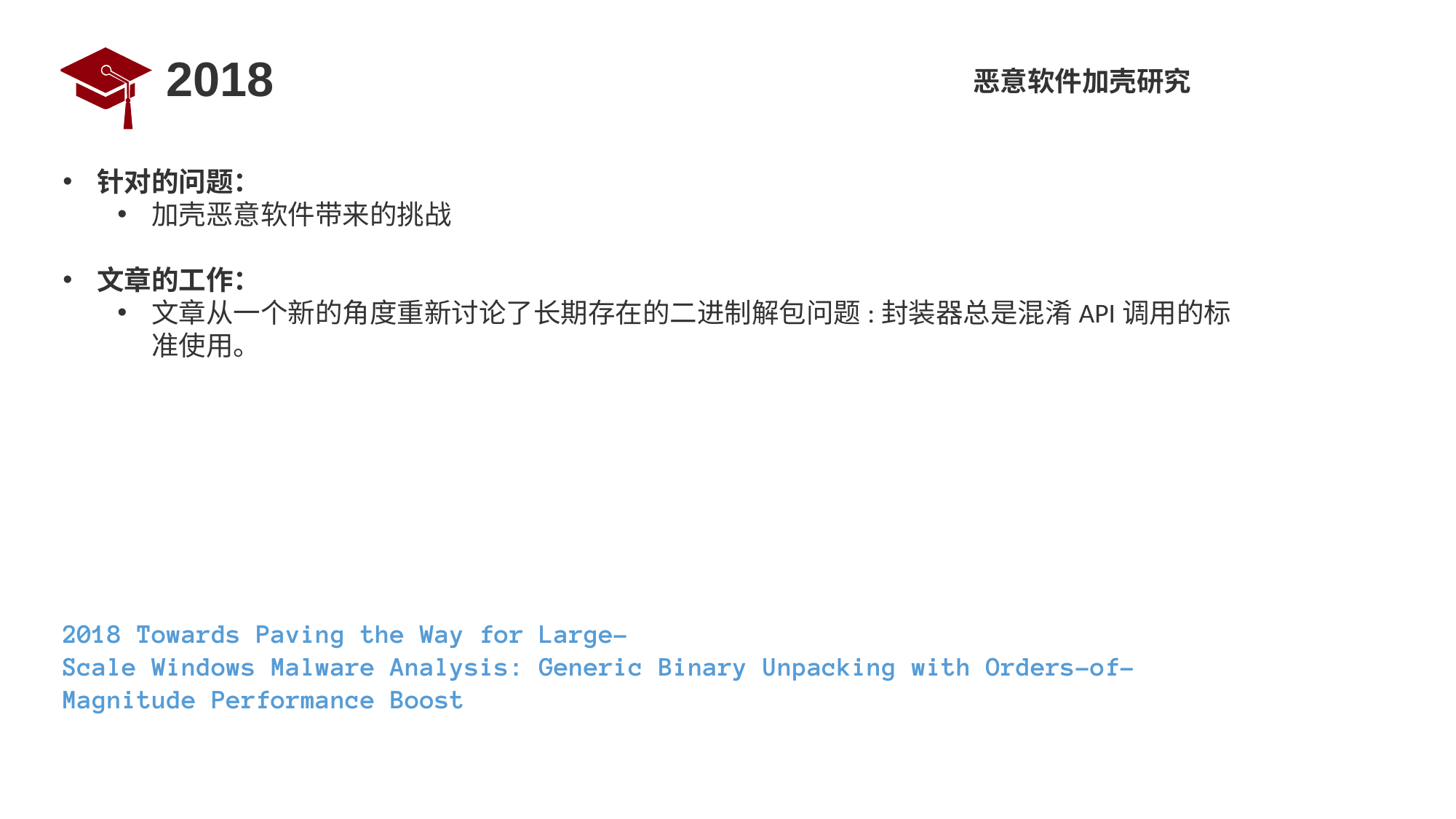

# 2018
恶意软件加壳研究
针对的问题：
加壳恶意软件带来的挑战

文章的工作：
文章从一个新的角度重新讨论了长期存在的二进制解包问题:封装器总是混淆API调用的标准使用。
2018 Towards Paving the Way for Large-Scale Windows Malware Analysis: Generic Binary Unpacking with Orders-of-Magnitude Performance Boost